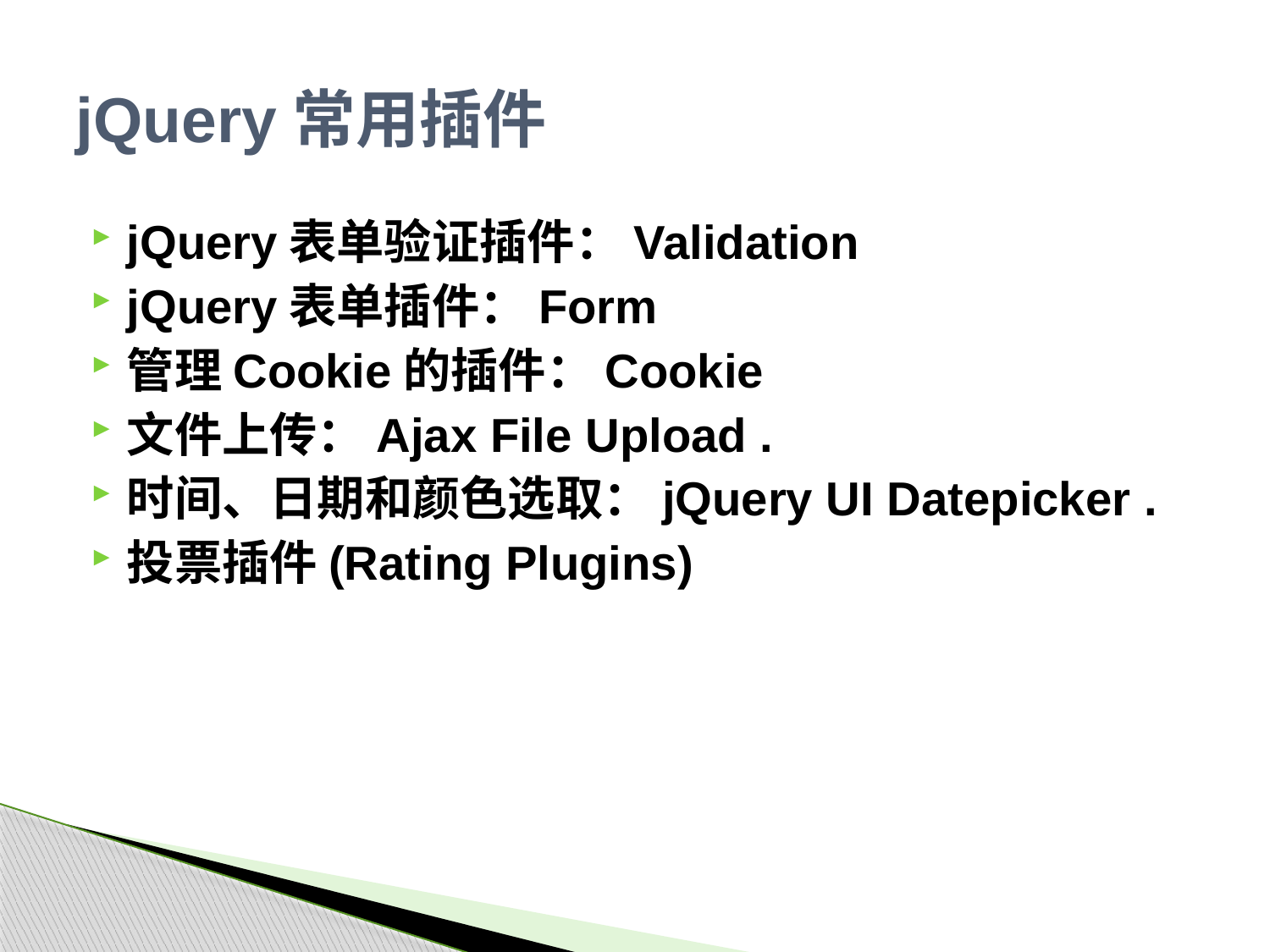

# jQuery常用插件
jQuery表单验证插件：Validation
jQuery表单插件：Form
管理Cookie的插件：Cookie
文件上传：Ajax File Upload .
时间、日期和颜色选取：jQuery UI Datepicker .
投票插件(Rating Plugins)